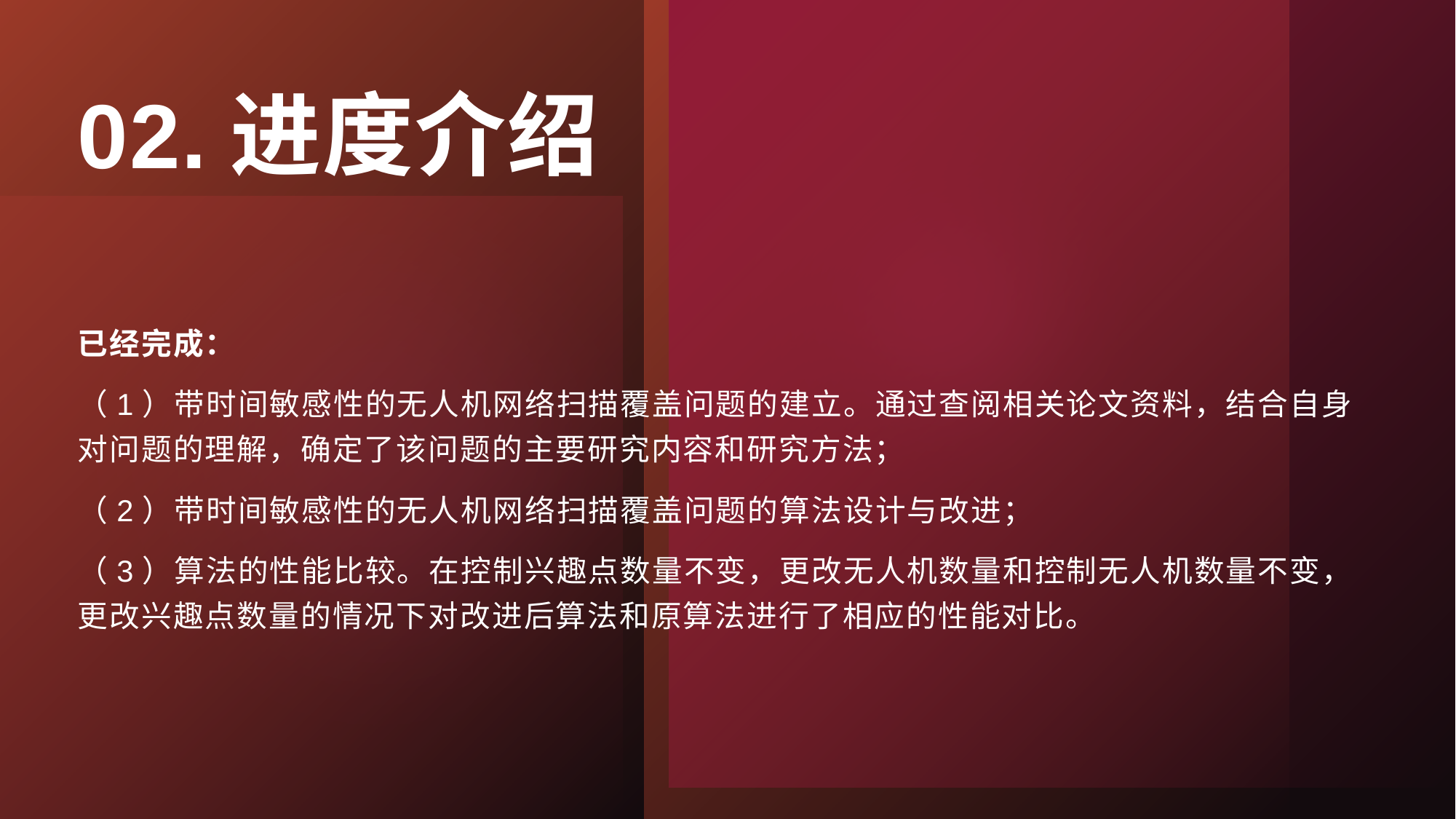

# 02.进度介绍
已经完成：
（1）带时间敏感性的无人机网络扫描覆盖问题的建立。通过查阅相关论文资料，结合自身对问题的理解，确定了该问题的主要研究内容和研究方法；
（2）带时间敏感性的无人机网络扫描覆盖问题的算法设计与改进；
（3）算法的性能比较。在控制兴趣点数量不变，更改无人机数量和控制无人机数量不变，更改兴趣点数量的情况下对改进后算法和原算法进行了相应的性能对比。